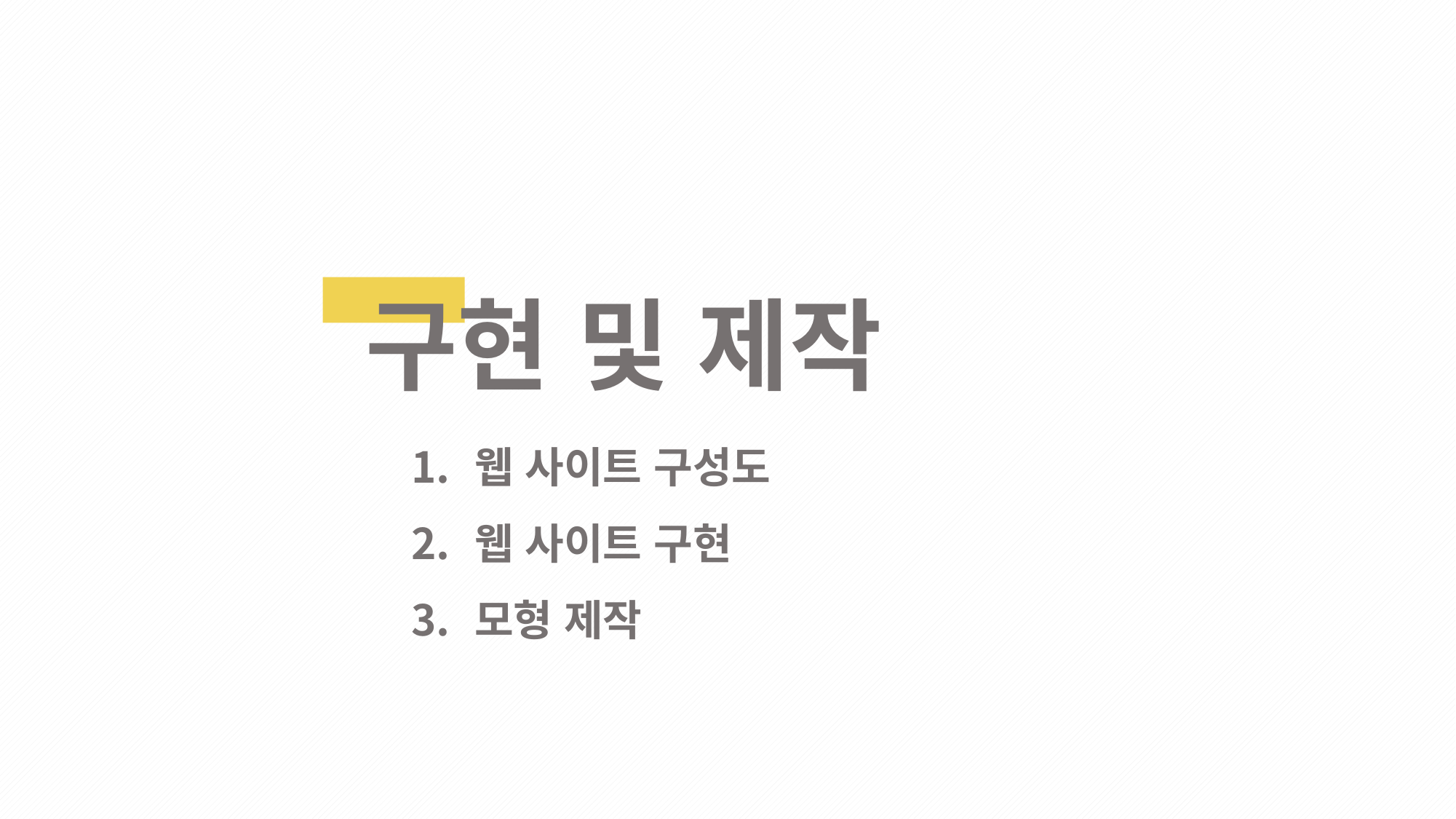

구현 및 제작

 웹 사이트 구성도
 웹 사이트 구현
 모형 제작